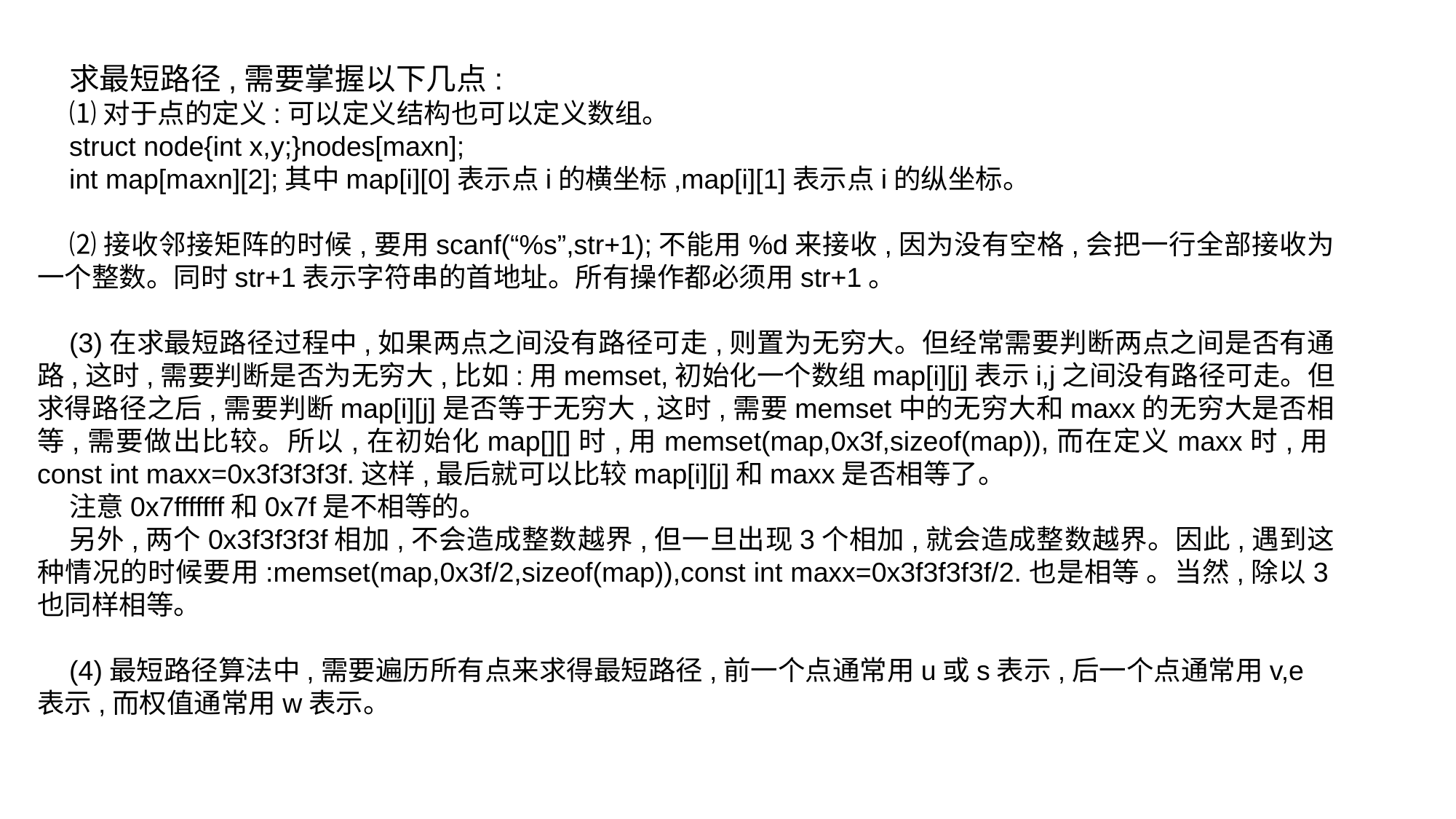

求最短路径,需要掌握以下几点:
⑴对于点的定义:可以定义结构也可以定义数组。
struct node{int x,y;}nodes[maxn];
int map[maxn][2];其中map[i][0]表示点i的横坐标,map[i][1]表示点i的纵坐标。

⑵接收邻接矩阵的时候,要用scanf(“%s”,str+1);不能用%d来接收,因为没有空格,会把一行全部接收为一个整数。同时str+1表示字符串的首地址。所有操作都必须用str+1。

(3)在求最短路径过程中,如果两点之间没有路径可走,则置为无穷大。但经常需要判断两点之间是否有通路,这时,需要判断是否为无穷大,比如:用memset,初始化一个数组map[i][j]表示i,j之间没有路径可走。但求得路径之后,需要判断map[i][j]是否等于无穷大,这时,需要memset中的无穷大和maxx的无穷大是否相等,需要做出比较。所以,在初始化map[][]时,用memset(map,0x3f,sizeof(map)),而在定义maxx时,用const int maxx=0x3f3f3f3f.这样,最后就可以比较map[i][j]和maxx是否相等了。
注意0x7fffffff和0x7f是不相等的。
另外,两个0x3f3f3f3f相加,不会造成整数越界,但一旦出现3个相加,就会造成整数越界。因此,遇到这种情况的时候要用:memset(map,0x3f/2,sizeof(map)),const int maxx=0x3f3f3f3f/2.也是相等 。当然,除以3也同样相等。

(4)最短路径算法中,需要遍历所有点来求得最短路径,前一个点通常用u或s表示,后一个点通常用v,e表示,而权值通常用w表示。